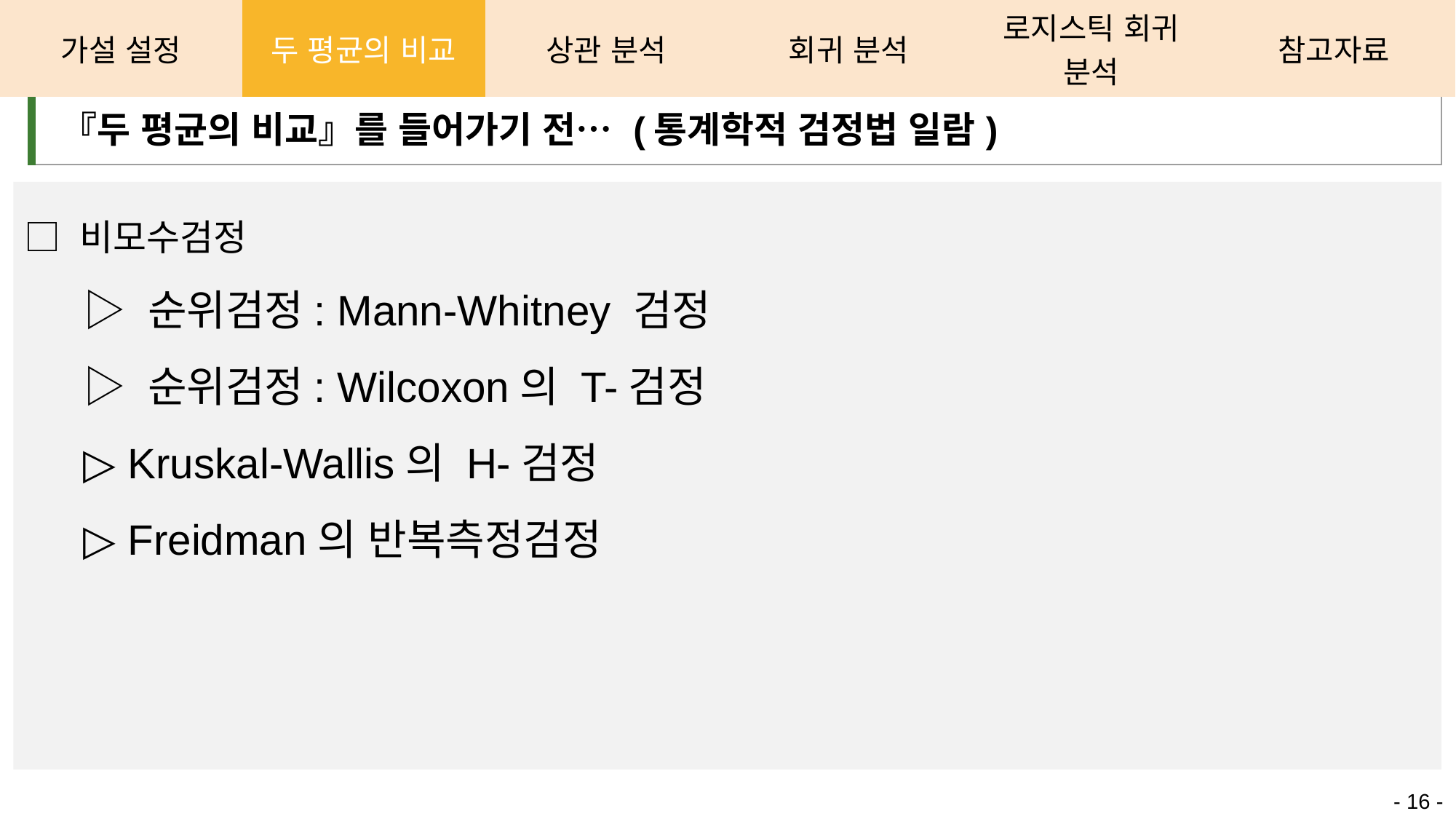

| 가설 설정 | 두 평균의 비교 | 상관 분석 | 회귀 분석 | 로지스틱 회귀 분석 | 참고자료 |
| --- | --- | --- | --- | --- | --- |
| 『두 평균의 비교』를 들어가기 전… (통계학적 검정법 일람) |
| --- |
□ 비모수검정
     ▷ 순위검정: Mann-Whitney 검정
     ▷ 순위검정: Wilcoxon의 T-검정
     ▷ Kruskal-Wallis의 H-검정
     ▷ Freidman의 반복측정검정
- 16 -